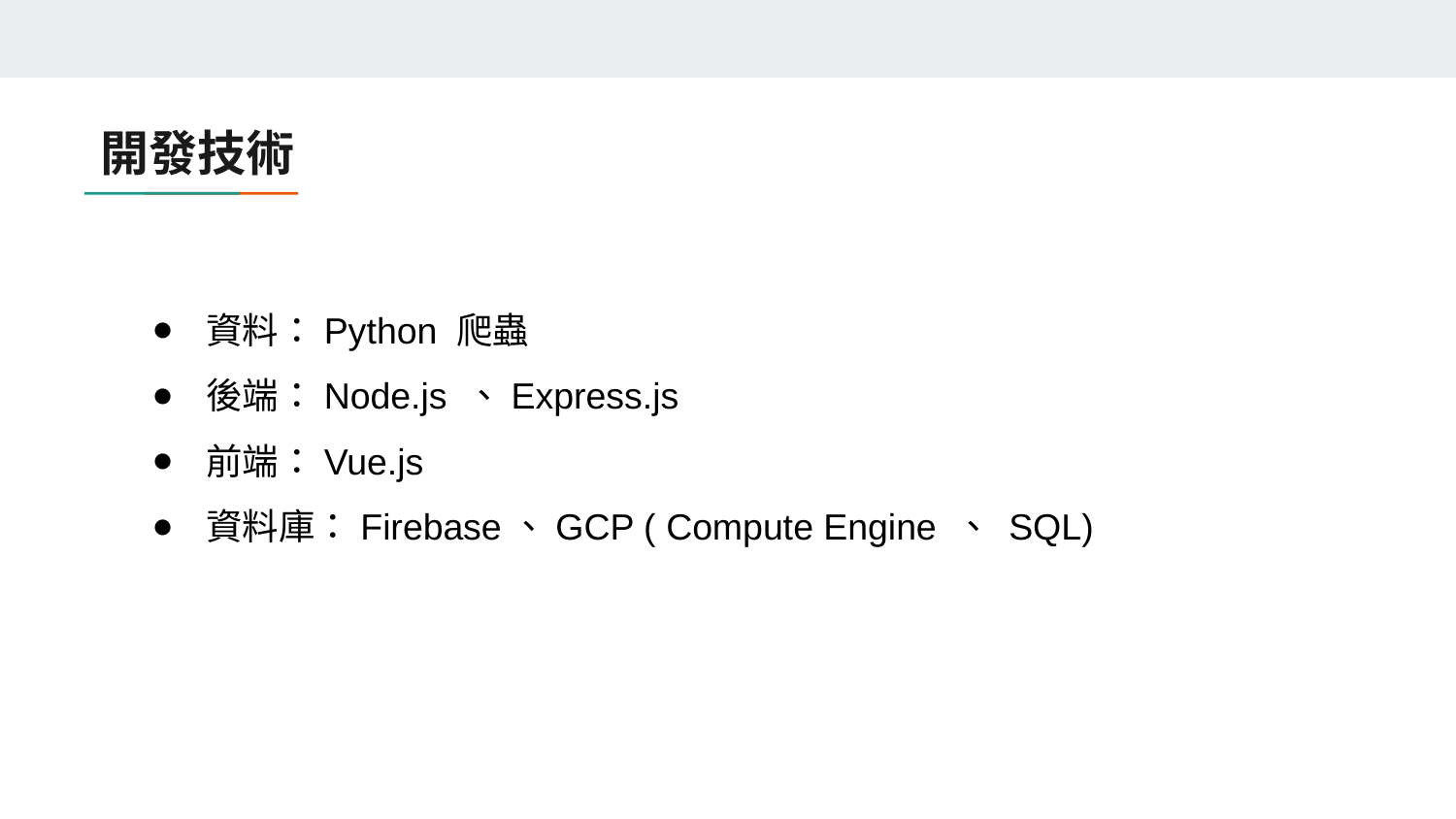

# 開發技術
資料：Python 爬蟲
後端：Node.js 、Express.js
前端：Vue.js
資料庫：Firebase、GCP ( Compute Engine 、 SQL)